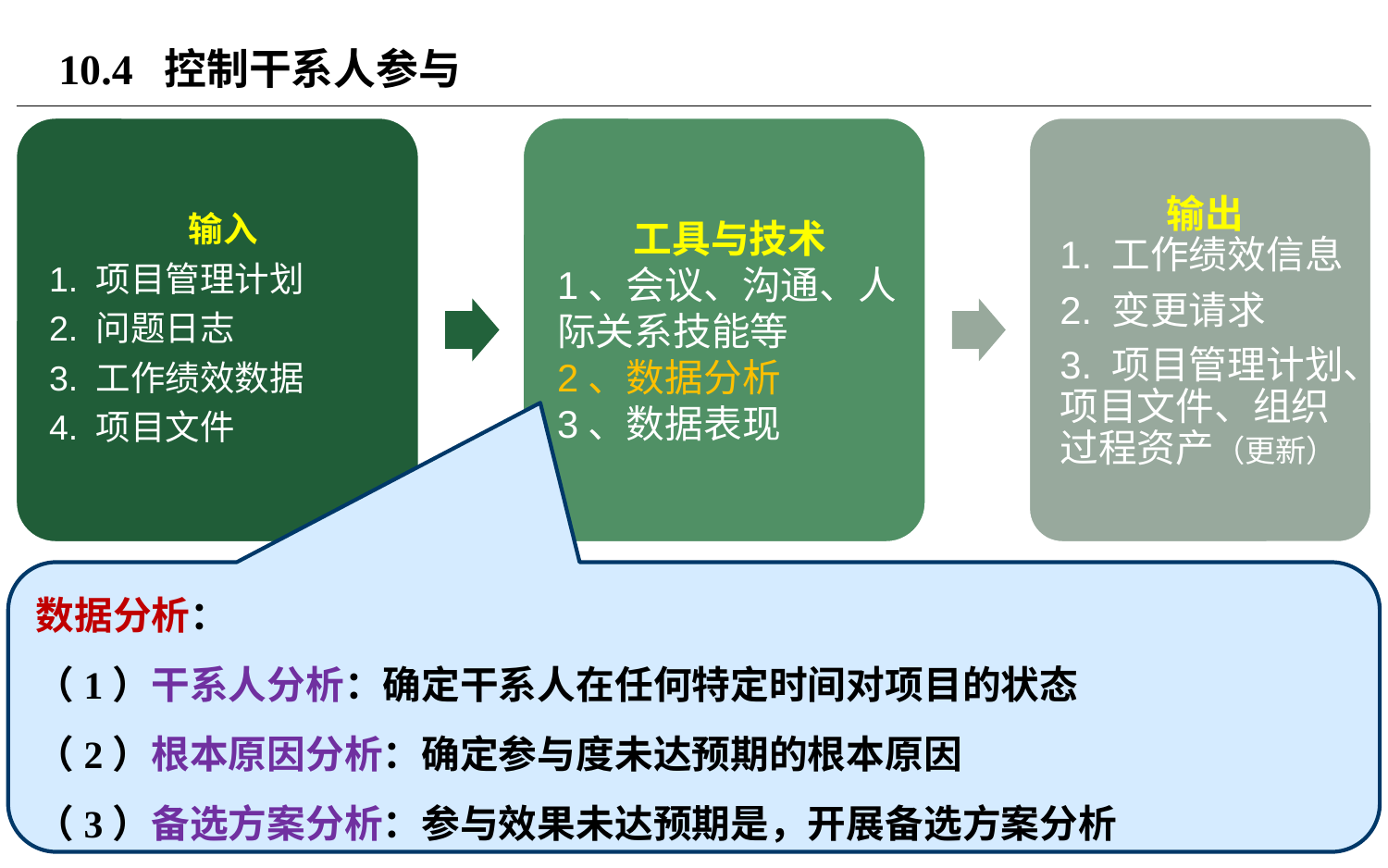

# 10.4  控制干系人参与
输入
1. 项目管理计划
2. 问题日志
3. 工作绩效数据
4. 项目文件

工具与技术
1、会议、沟通、人际关系技能等
2、数据分析
3、数据表现

输出
1. 工作绩效信息
2. 变更请求
3. 项目管理计划、项目文件、组织过程资产（更新）

数据分析：
（1）干系人分析：确定干系人在任何特定时间对项目的状态
（2）根本原因分析：确定参与度未达预期的根本原因
（3）备选方案分析：参与效果未达预期是，开展备选方案分析